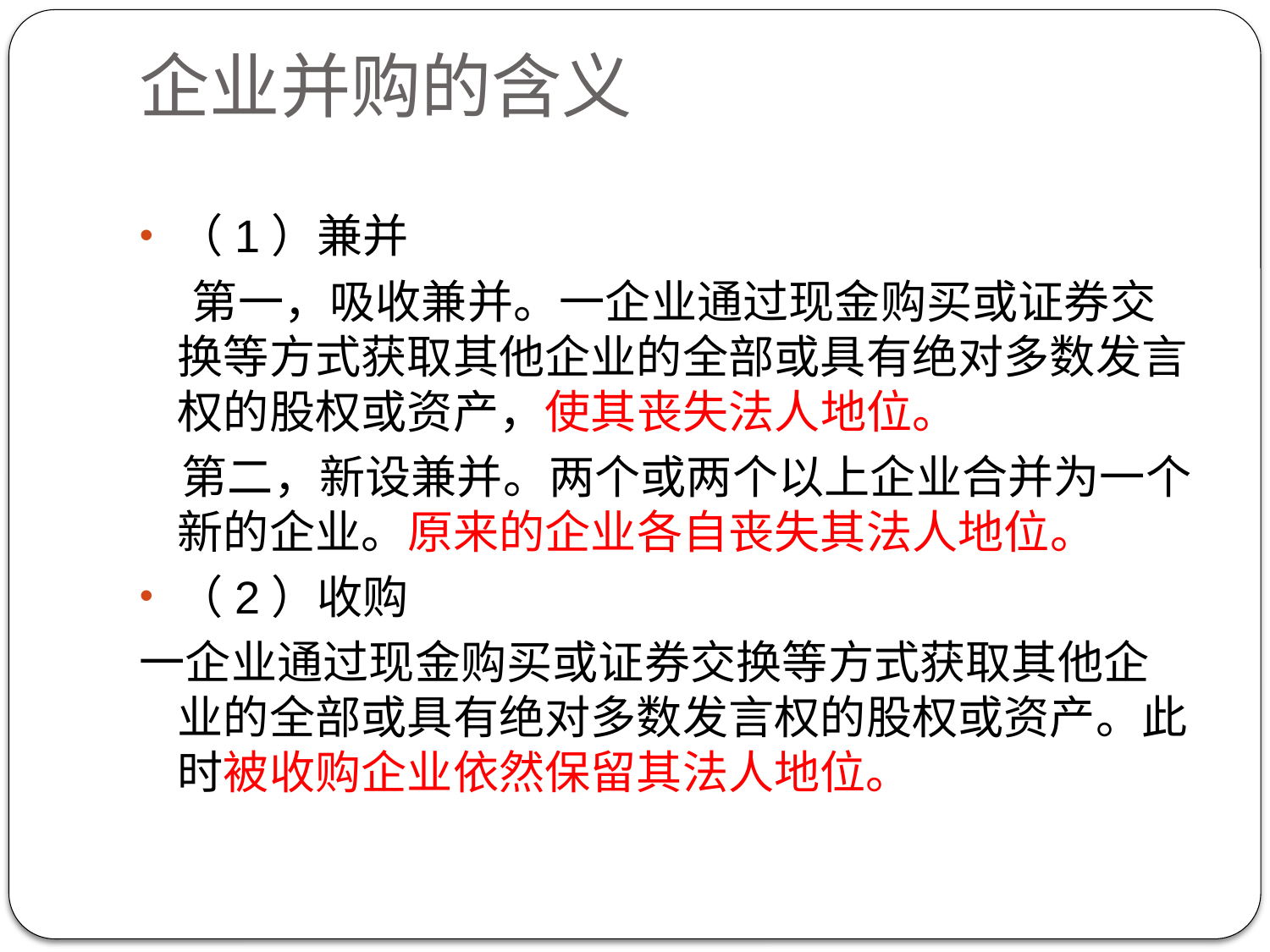

# 企业并购的含义
（1）兼并
    第一，吸收兼并。一企业通过现金购买或证券交换等方式获取其他企业的全部或具有绝对多数发言权的股权或资产，使其丧失法人地位。
   第二，新设兼并。两个或两个以上企业合并为一个新的企业。原来的企业各自丧失其法人地位。
（2）收购
一企业通过现金购买或证券交换等方式获取其他企业的全部或具有绝对多数发言权的股权或资产。此时被收购企业依然保留其法人地位。
7